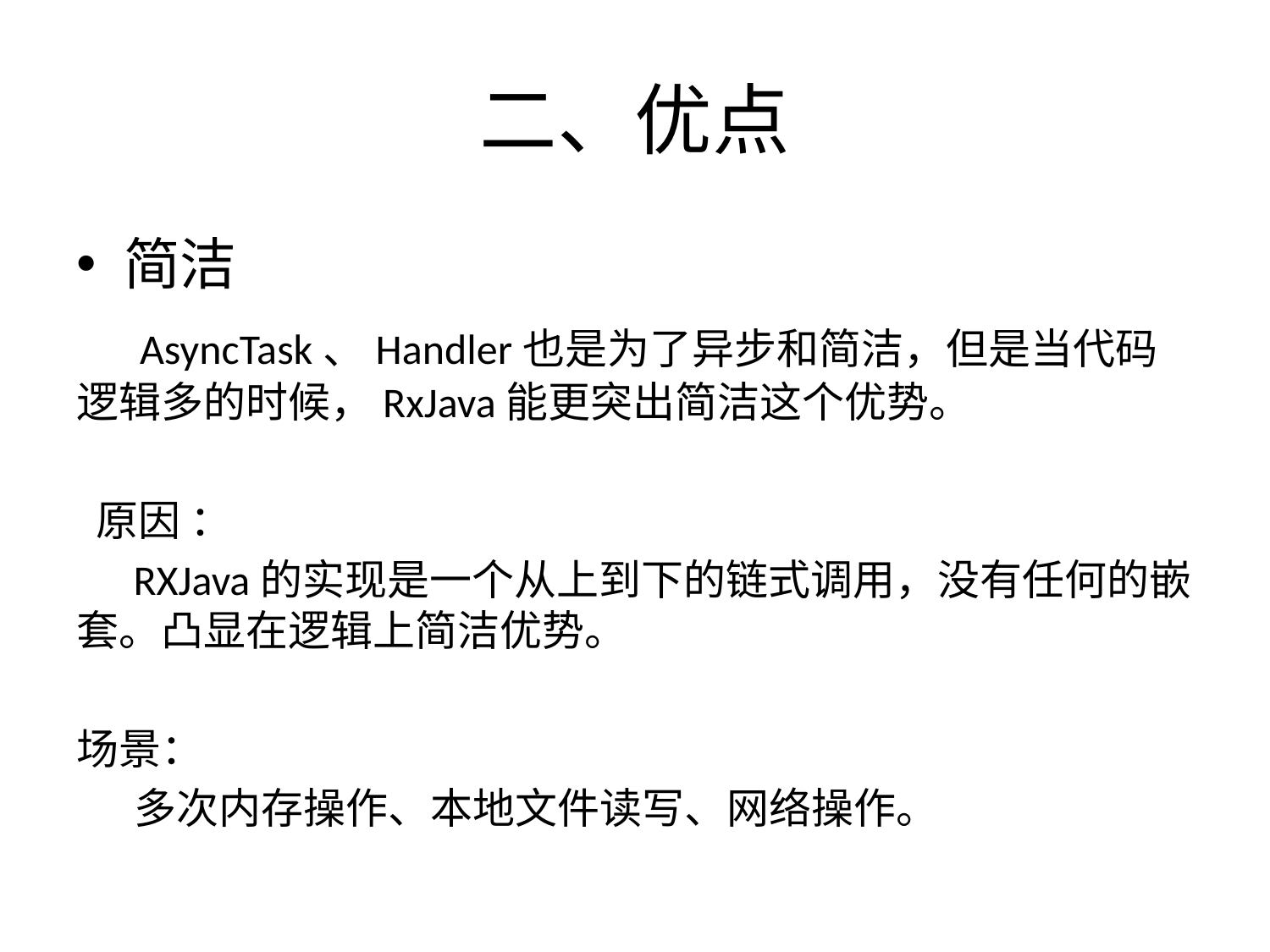

# 二、优点
简洁
     AsyncTask、Handler也是为了异步和简洁，但是当代码逻辑多的时候，RxJava能更突出简洁这个优势。

 原因 ：
      RXJava的实现是一个从上到下的链式调用，没有任何的嵌套。凸显在逻辑上简洁优势。

场景：
     多次内存操作、本地文件读写、网络操作。